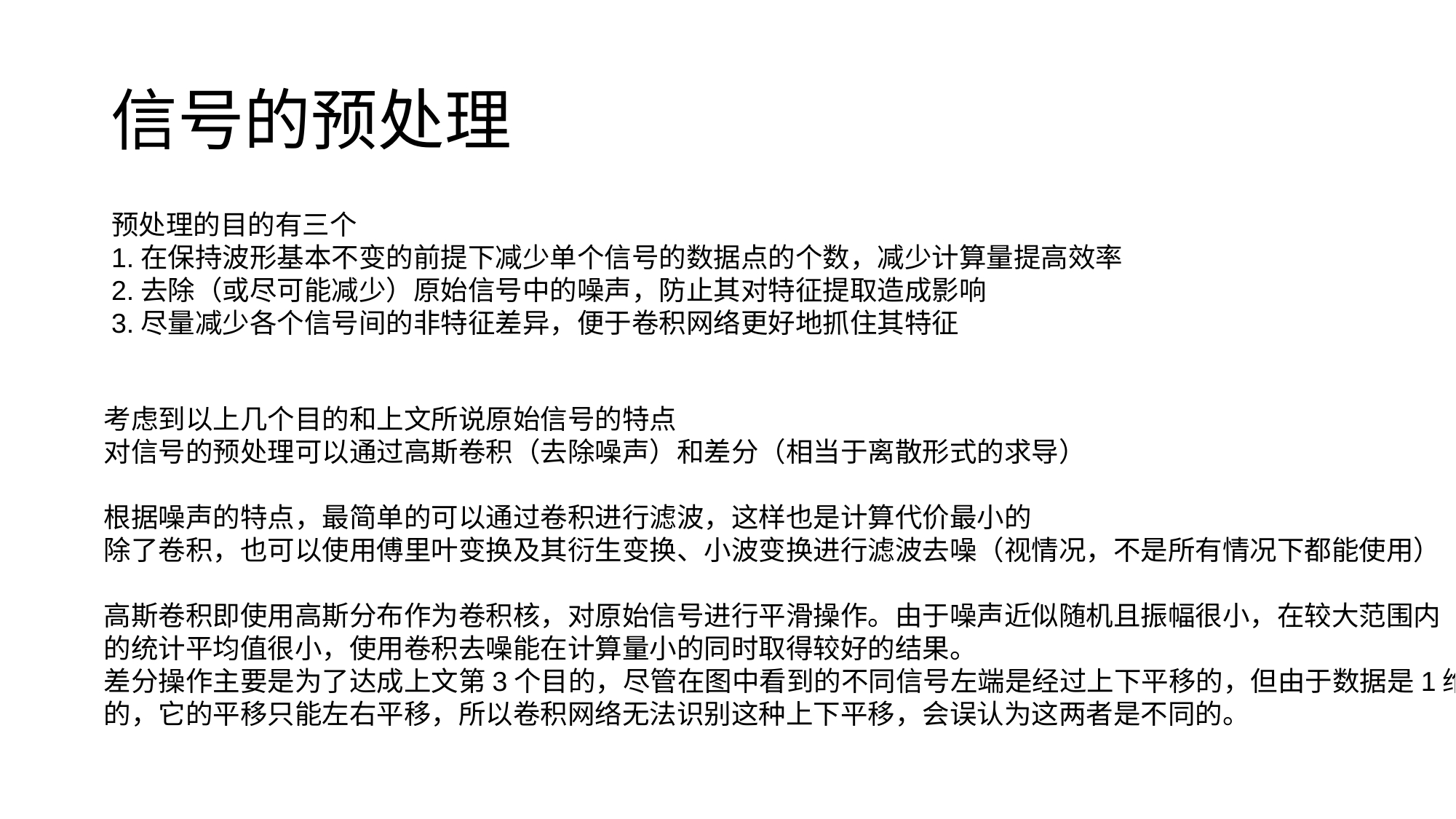

# 信号的预处理
预处理的目的有三个
1.在保持波形基本不变的前提下减少单个信号的数据点的个数，减少计算量提高效率
2.去除（或尽可能减少）原始信号中的噪声，防止其对特征提取造成影响
3.尽量减少各个信号间的非特征差异，便于卷积网络更好地抓住其特征
考虑到以上几个目的和上文所说原始信号的特点
对信号的预处理可以通过高斯卷积（去除噪声）和差分（相当于离散形式的求导）

根据噪声的特点，最简单的可以通过卷积进行滤波，这样也是计算代价最小的
除了卷积，也可以使用傅里叶变换及其衍生变换、小波变换进行滤波去噪（视情况，不是所有情况下都能使用）

高斯卷积即使用高斯分布作为卷积核，对原始信号进行平滑操作。由于噪声近似随机且振幅很小，在较大范围内
的统计平均值很小，使用卷积去噪能在计算量小的同时取得较好的结果。
差分操作主要是为了达成上文第3个目的，尽管在图中看到的不同信号左端是经过上下平移的，但由于数据是1维
的，它的平移只能左右平移，所以卷积网络无法识别这种上下平移，会误认为这两者是不同的。